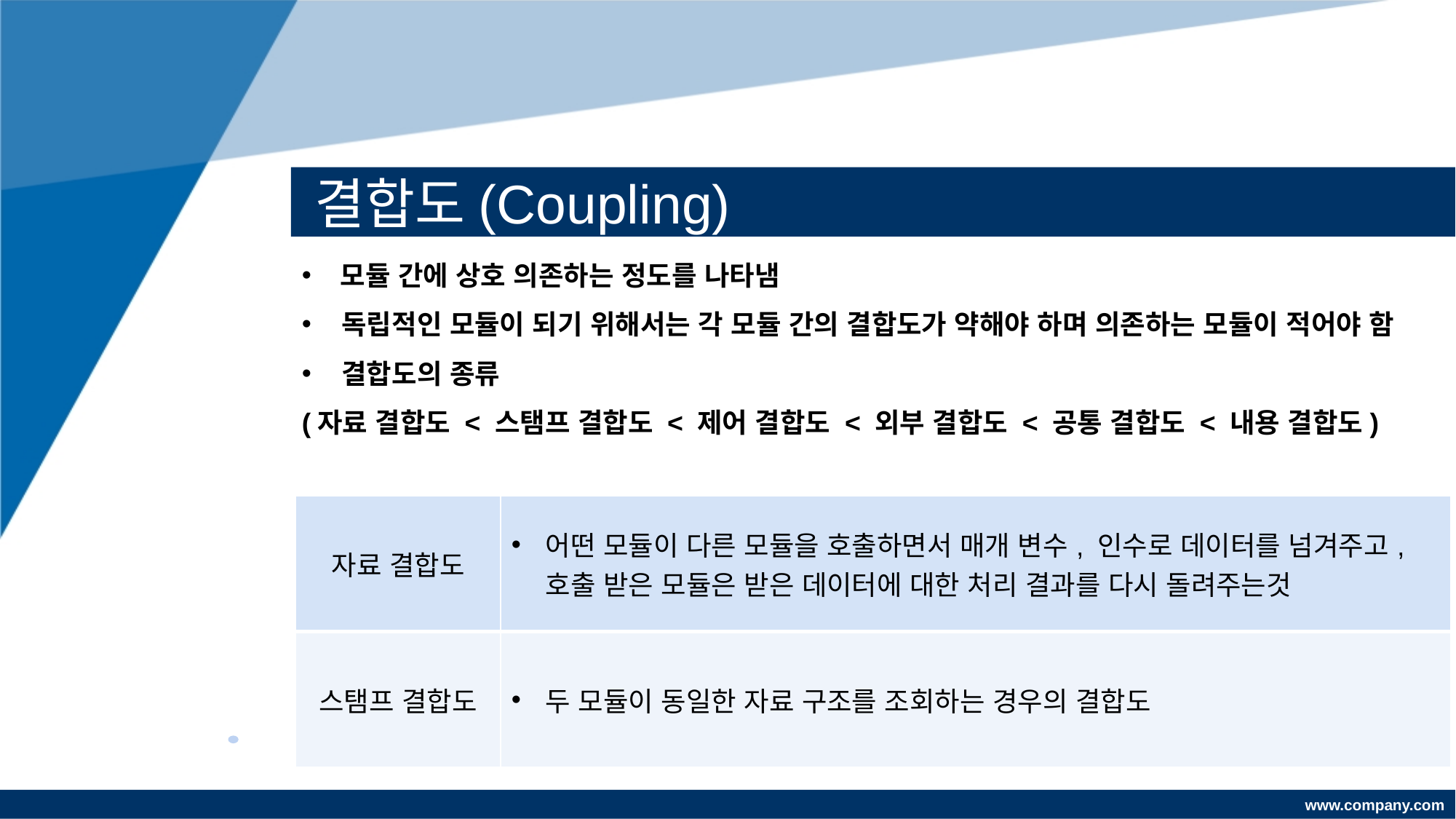

# 결합도(Coupling)
 모듈 간에 상호 의존하는 정도를 나타냄
 독립적인 모듈이 되기 위해서는 각 모듈 간의 결합도가 약해야 하며 의존하는 모듈이 적어야 함
 결합도의 종류
(자료 결합도 < 스탬프 결합도 < 제어 결합도 < 외부 결합도 < 공통 결합도 < 내용 결합도)
| 자료 결합도 | 어떤 모듈이 다른 모듈을 호출하면서 매개 변수, 인수로 데이터를 넘겨주고, 호출 받은 모듈은 받은 데이터에 대한 처리 결과를 다시 돌려주는것 |
| --- | --- |
| 스탬프 결합도 | 두 모듈이 동일한 자료 구조를 조회하는 경우의 결합도 |